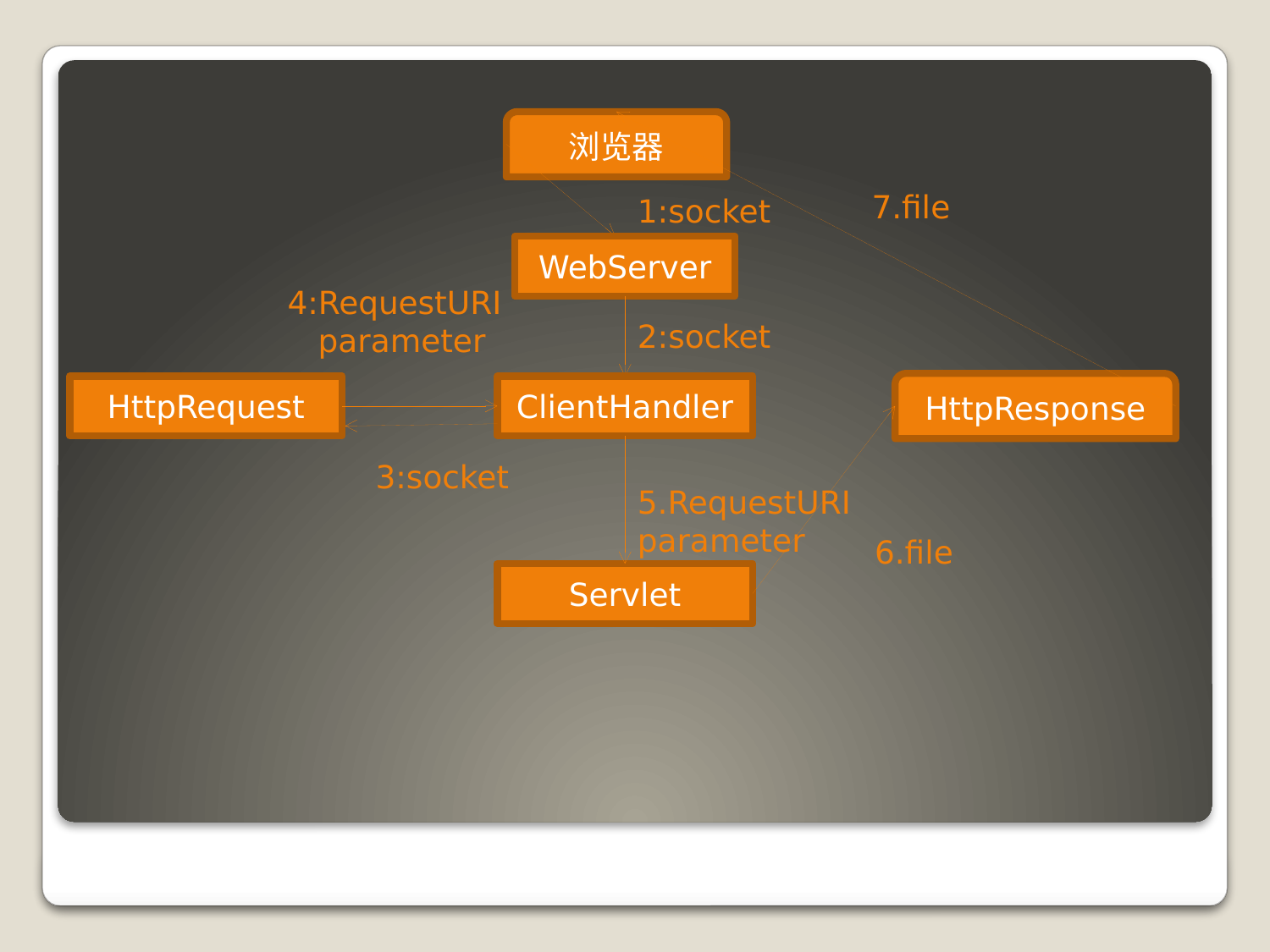

浏览器
7.file
1:socket
WebServer
4:RequestURI
   parameter
2:socket
HttpResponse
HttpRequest
ClientHandler
3:socket
5.RequestURI
parameter
6.file
Servlet
#